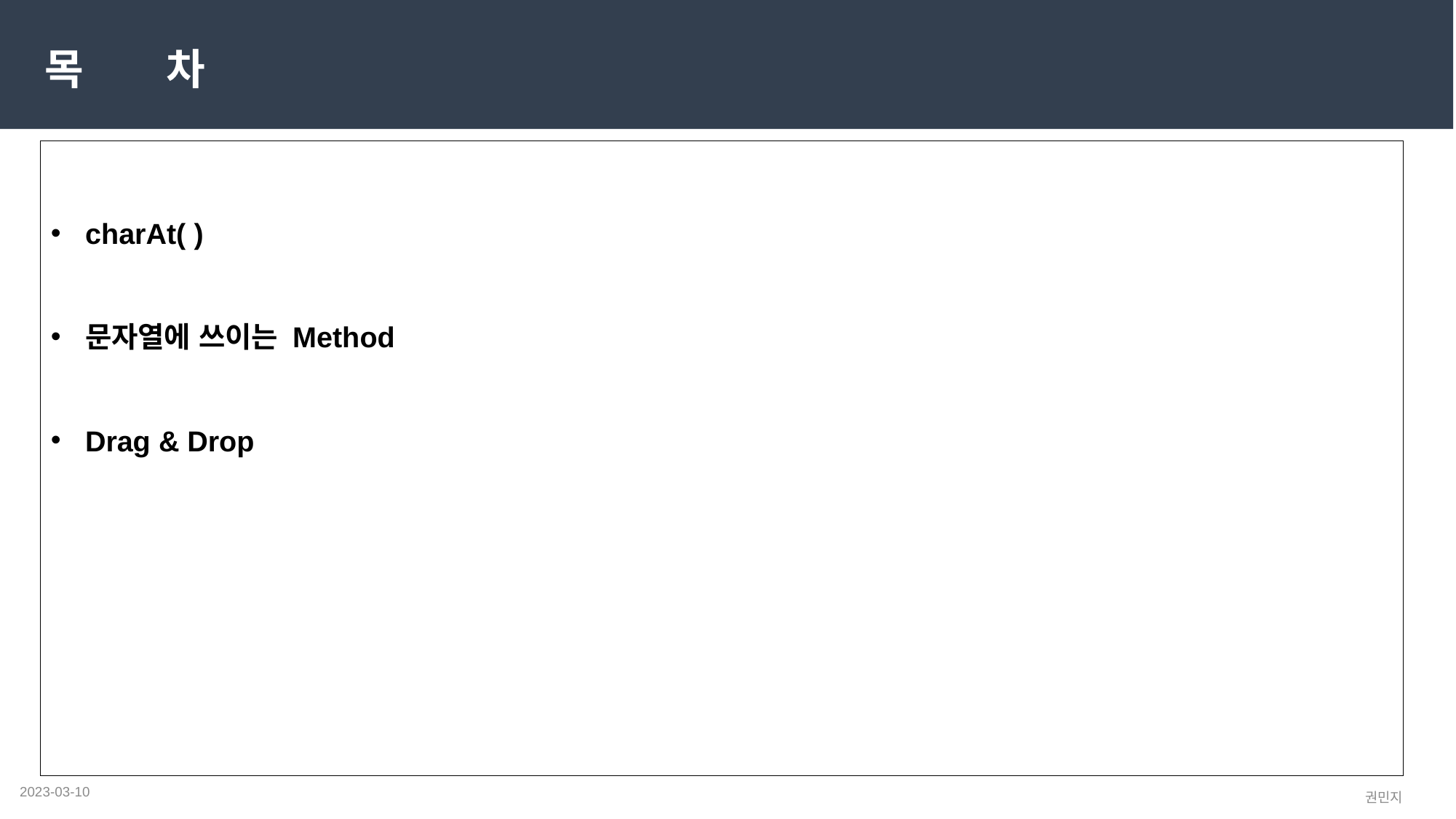

목       차
charAt( )
문자열에 쓰이는 Method
Drag & Drop
2023-03-10
권민지